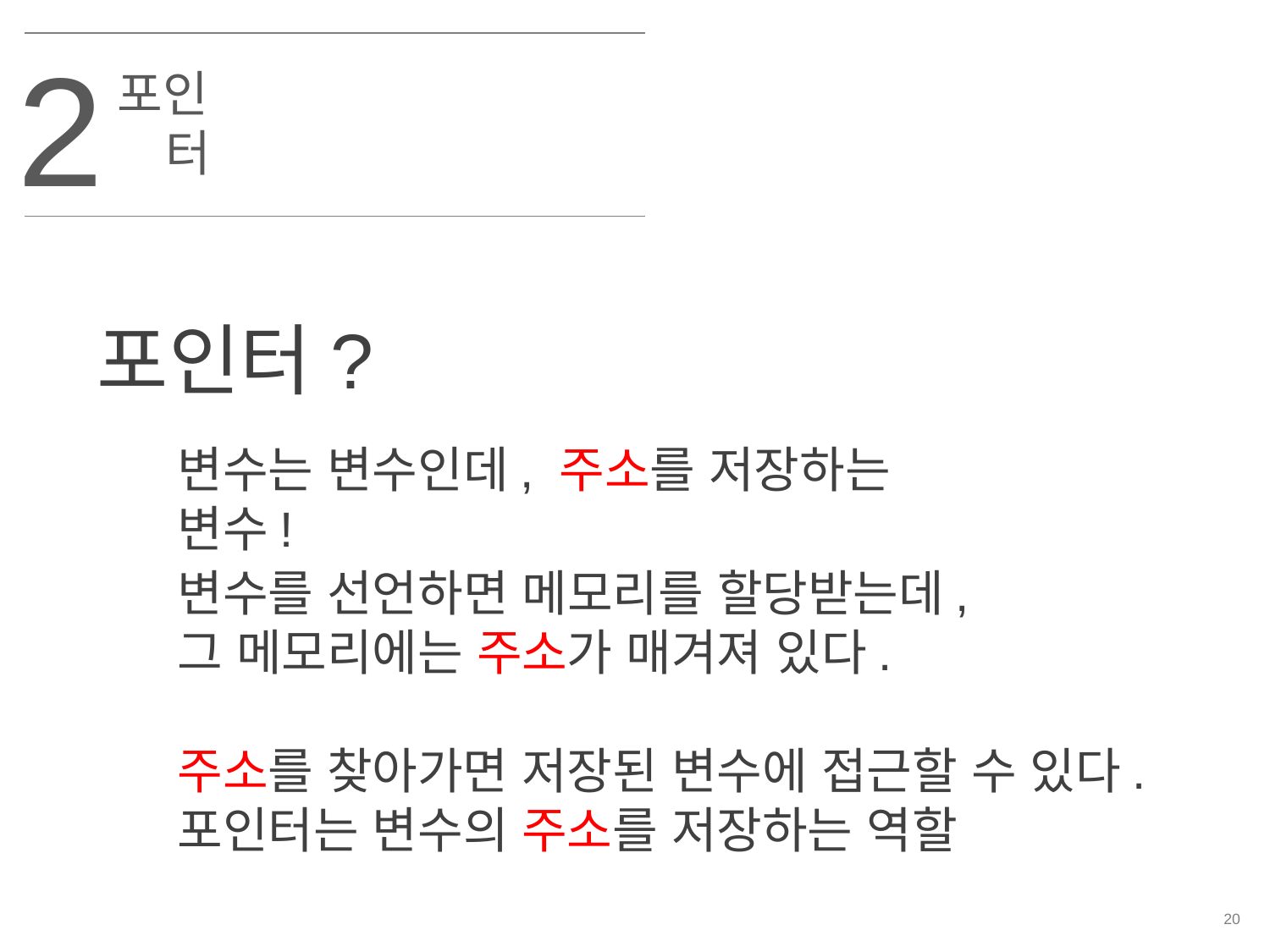

2
포인터
포인터?
변수는 변수인데, 주소를 저장하는 변수!
변수를 선언하면 메모리를 할당받는데,
그 메모리에는 주소가 매겨져 있다.

주소를 찾아가면 저장된 변수에 접근할 수 있다.
포인터는 변수의 주소를 저장하는 역할